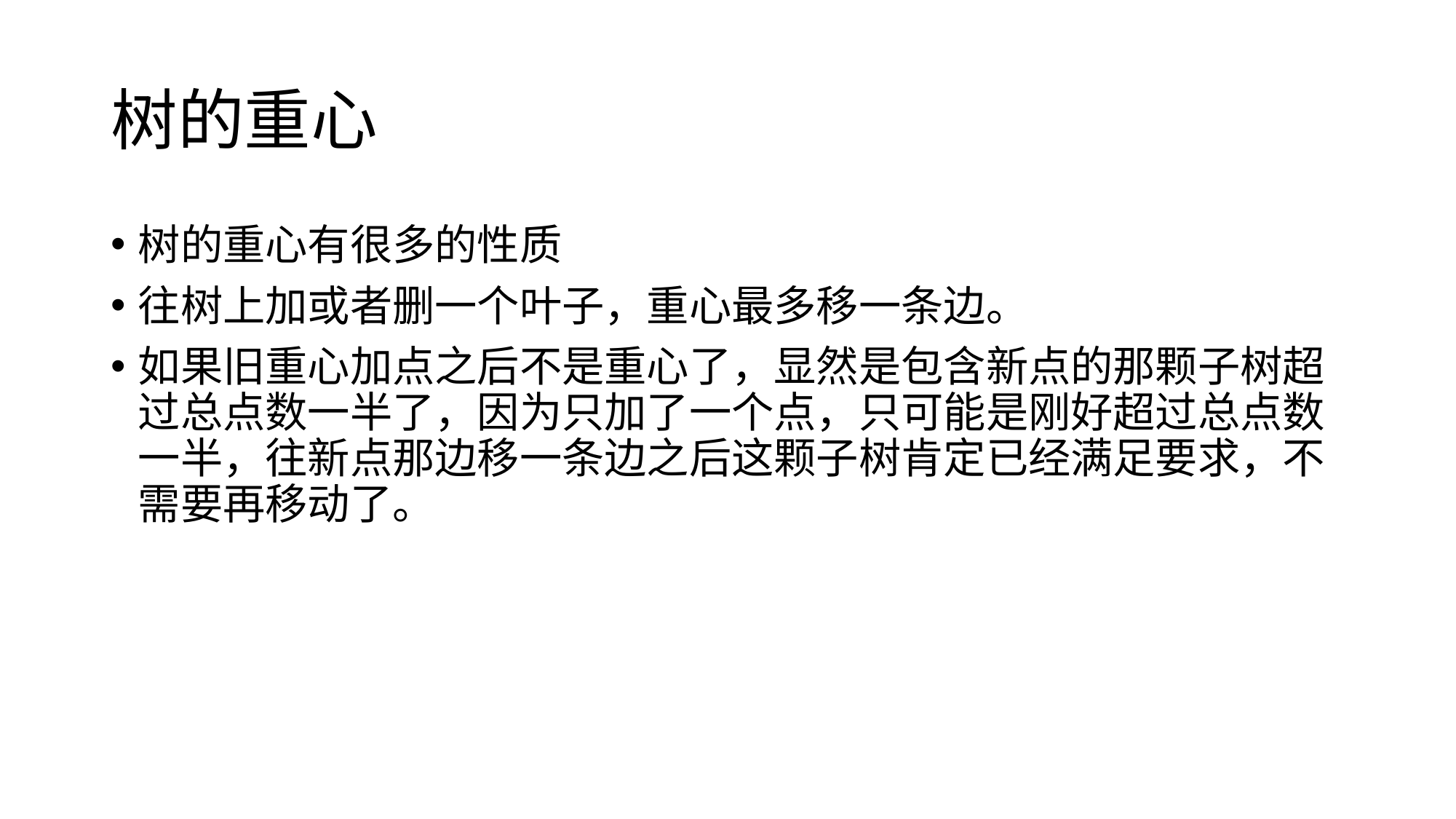

# 树的重心
树的重心有很多的性质
往树上加或者删一个叶子，重心最多移一条边。
如果旧重心加点之后不是重心了，显然是包含新点的那颗子树超过总点数一半了，因为只加了一个点，只可能是刚好超过总点数一半，往新点那边移一条边之后这颗子树肯定已经满足要求，不需要再移动了。